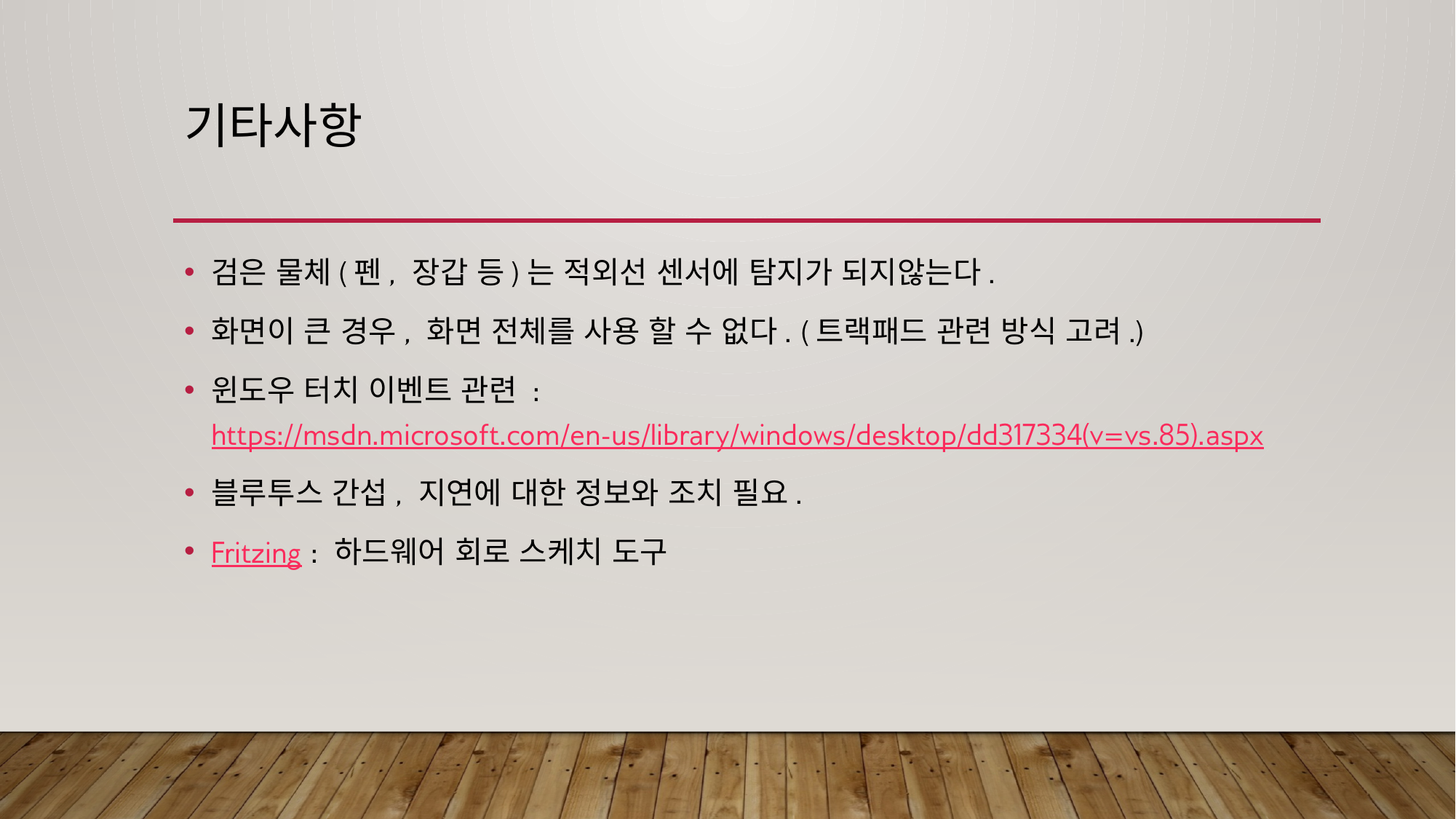

# 기타사항
검은 물체(펜, 장갑 등)는 적외선 센서에 탐지가 되지않는다.
화면이 큰 경우, 화면 전체를 사용 할 수 없다. (트랙패드 관련 방식 고려.)
윈도우 터치 이벤트 관련 : https://msdn.microsoft.com/en-us/library/windows/desktop/dd317334(v=vs.85).aspx
블루투스 간섭, 지연에 대한 정보와 조치 필요.
Fritzing : 하드웨어 회로 스케치 도구